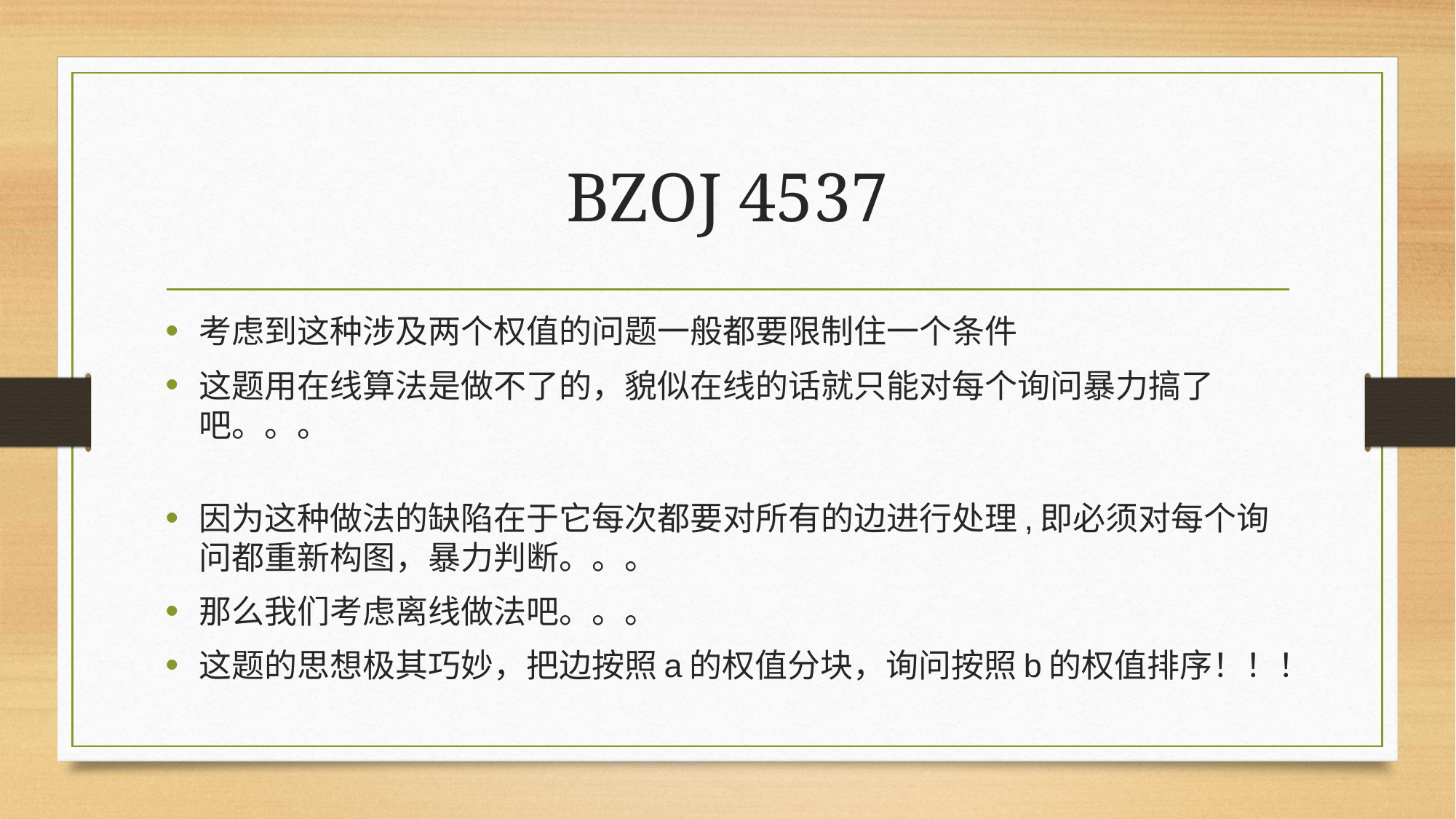

# BZOJ 4537
考虑到这种涉及两个权值的问题一般都要限制住一个条件
这题用在线算法是做不了的，貌似在线的话就只能对每个询问暴力搞了吧。。。
因为这种做法的缺陷在于它每次都要对所有的边进行处理,即必须对每个询问都重新构图，暴力判断。。。
那么我们考虑离线做法吧。。。
这题的思想极其巧妙，把边按照a的权值分块，询问按照b的权值排序！！！